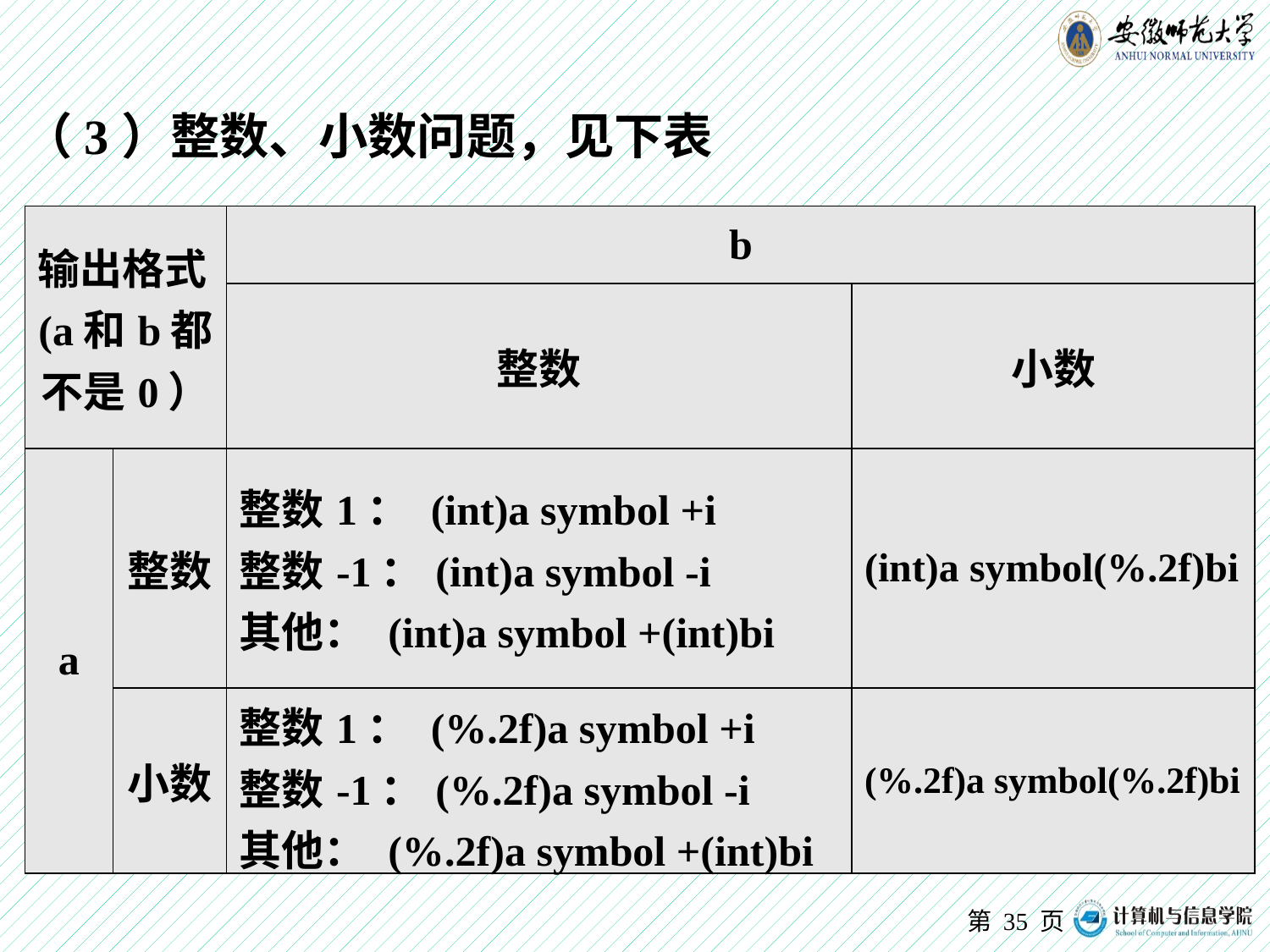

（3）整数、小数问题，见下表
| 输出格式(a和b都不是0） |  | b |  |
| --- | --- | --- | --- |
|  |  | 整数 | 小数 |
| a | 整数 | 整数1： (int)a symbol +i 整数-1：(int)a symbol -i 其他： (int)a symbol +(int)bi | (int)a symbol(%.2f)bi |
|  | 小数 | 整数1： (%.2f)a symbol +i 整数-1：(%.2f)a symbol -i 其他： (%.2f)a symbol +(int)bi | (%.2f)a symbol(%.2f)bi |
第 35 页